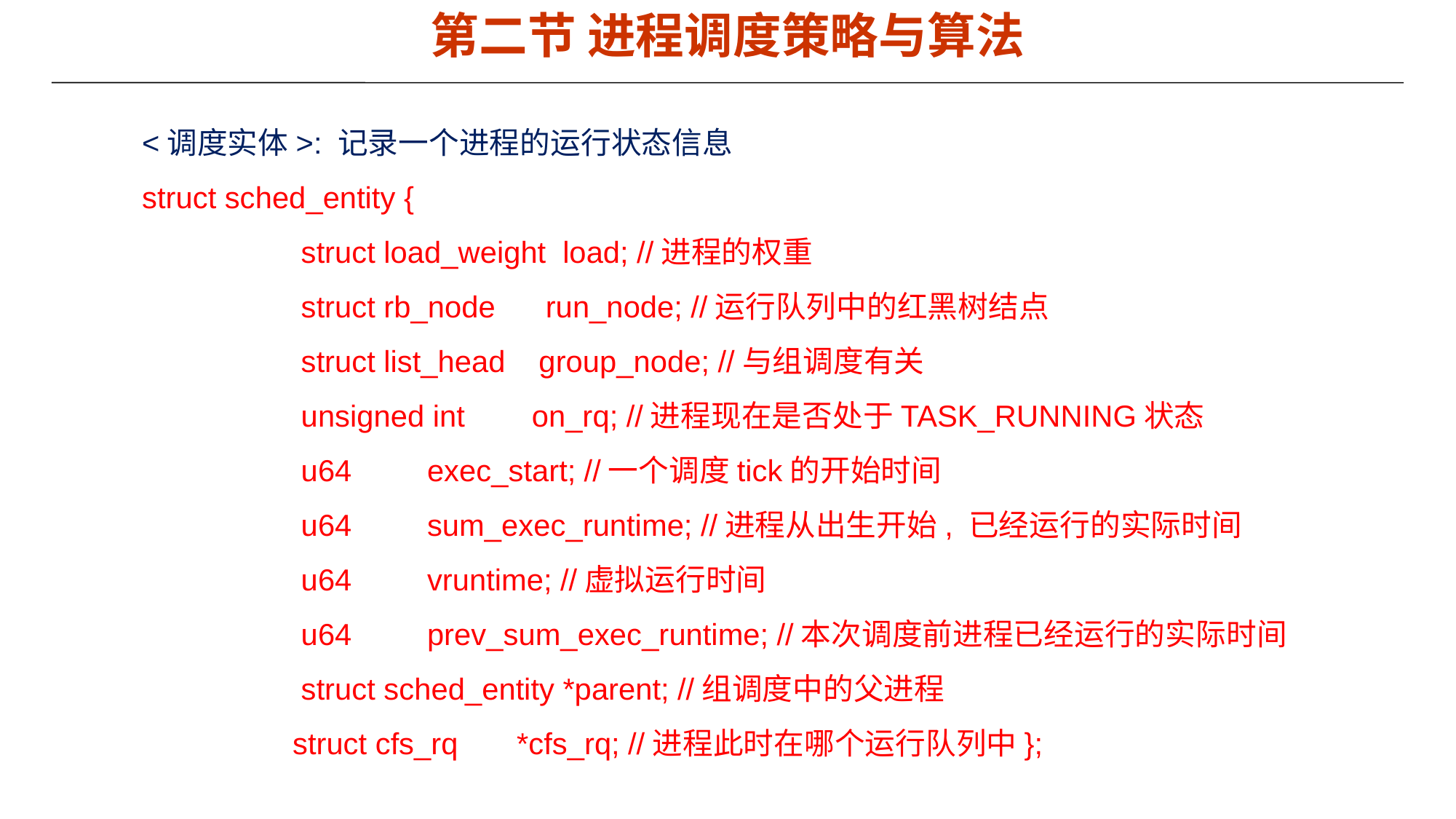

第二节 进程调度策略与算法

<调度实体>: 记录一个进程的运行状态信息
struct sched_entity {
                   struct load_weight  load; //进程的权重
                   struct rb_node      run_node; //运行队列中的红黑树结点
                   struct list_head    group_node; //与组调度有关
                   unsigned int        on_rq; //进程现在是否处于TASK_RUNNING状态
                   u64         exec_start; //一个调度tick的开始时间
                   u64         sum_exec_runtime; //进程从出生开始, 已经运行的实际时间
                   u64         vruntime; //虚拟运行时间
                   u64         prev_sum_exec_runtime; //本次调度前进程已经运行的实际时间
                   struct sched_entity *parent; //组调度中的父进程
                  struct cfs_rq       *cfs_rq; //进程此时在哪个运行队列中};